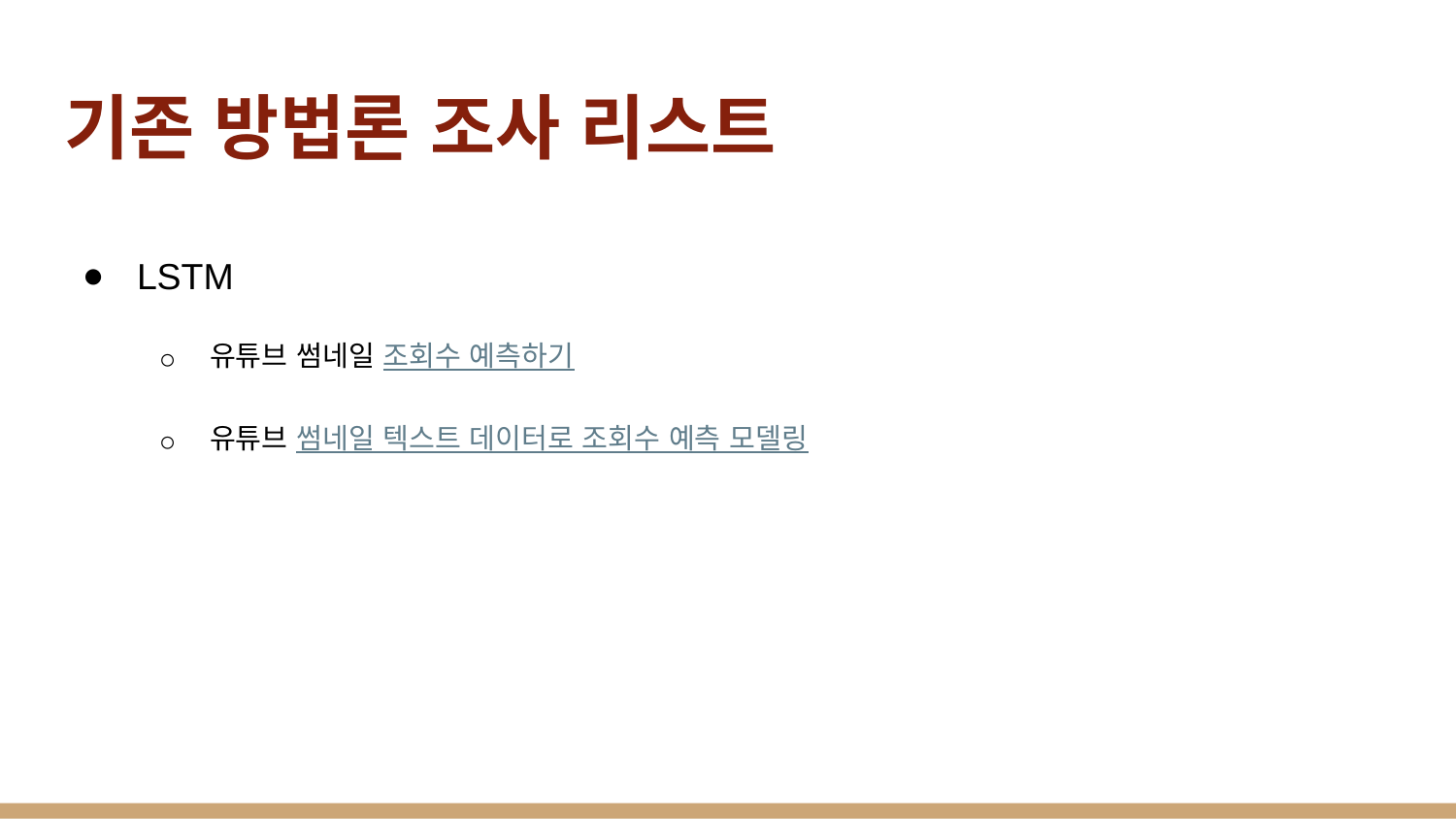

# 기존 방법론 조사 리스트
LSTM
유튜브 썸네일 조회수 예측하기
유튜브 썸네일 텍스트 데이터로 조회수 예측 모델링